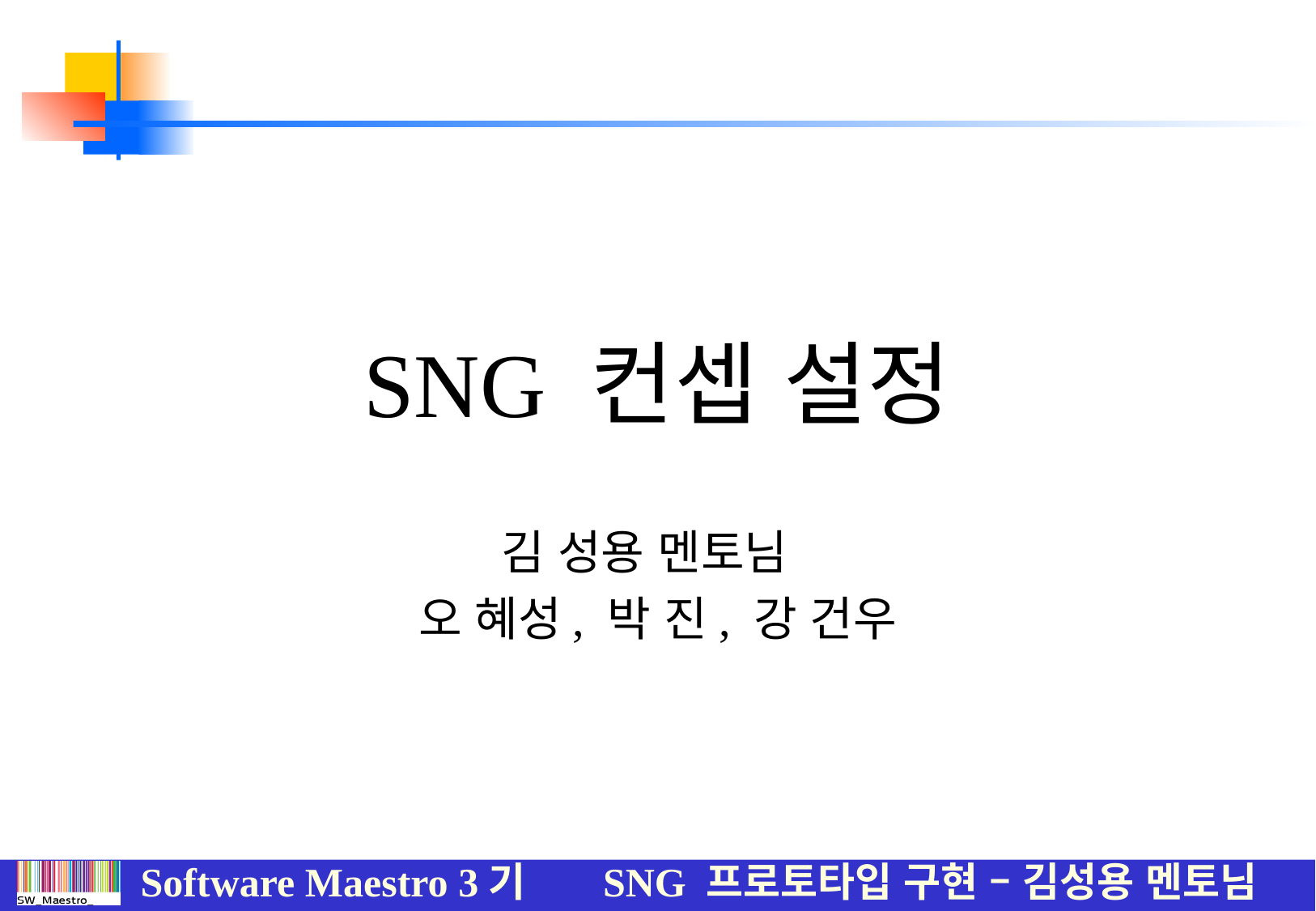

# SNG 컨셉 설정
김 성용 멘토님
오 혜성, 박 진, 강 건우